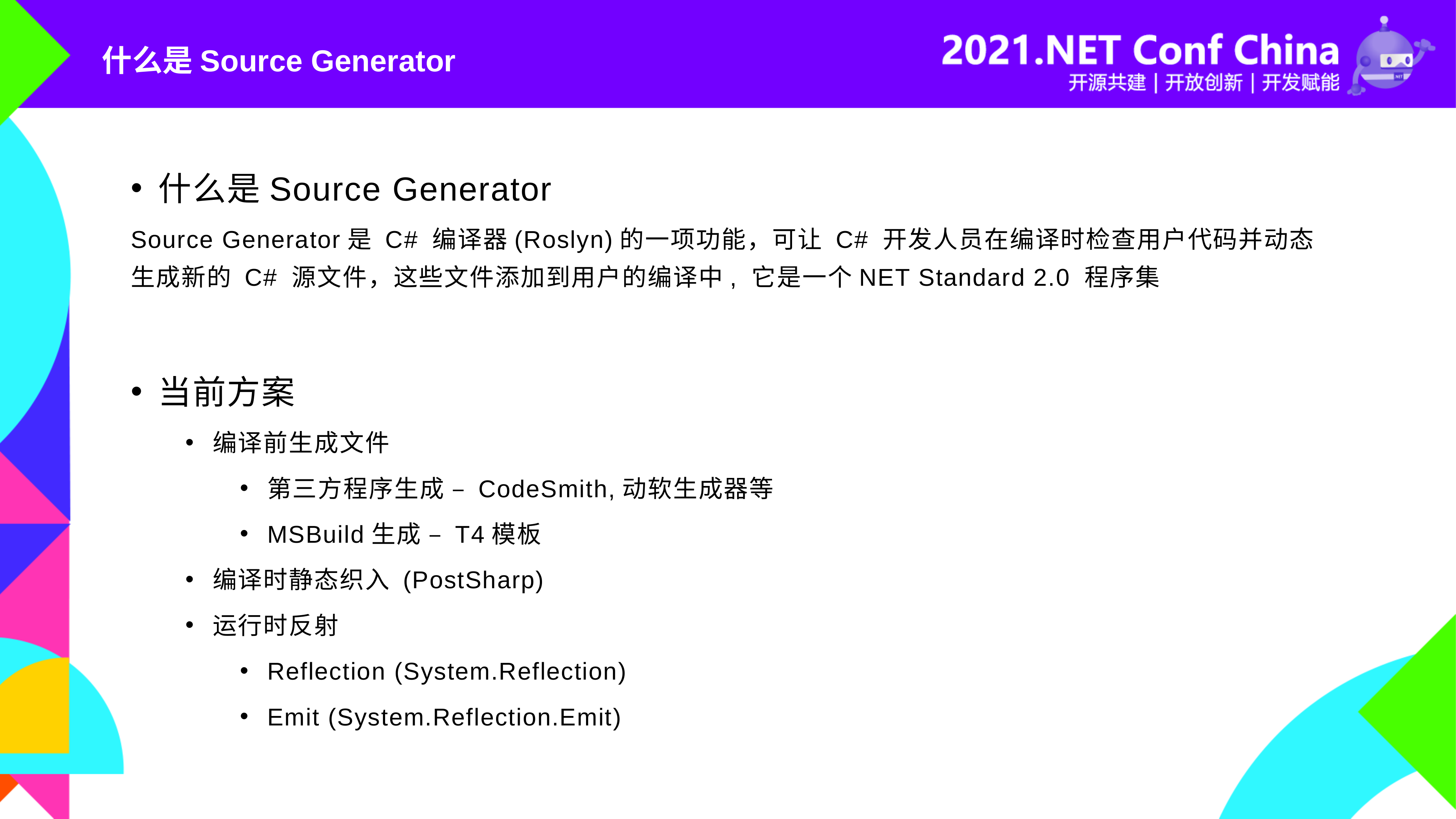

什么是Source Generator
什么是Source Generator
Source Generator是 C# 编译器(Roslyn)的一项功能，可让 C# 开发人员在编译时检查用户代码并动态生成新的 C# 源文件，这些文件添加到用户的编译中, 它是一个NET Standard 2.0 程序集

当前方案
编译前生成文件
第三方程序生成 – CodeSmith,动软生成器等
MSBuild生成 – T4模板
编译时静态织入 (PostSharp)
运行时反射
Reflection (System.Reflection)
Emit (System.Reflection.Emit)